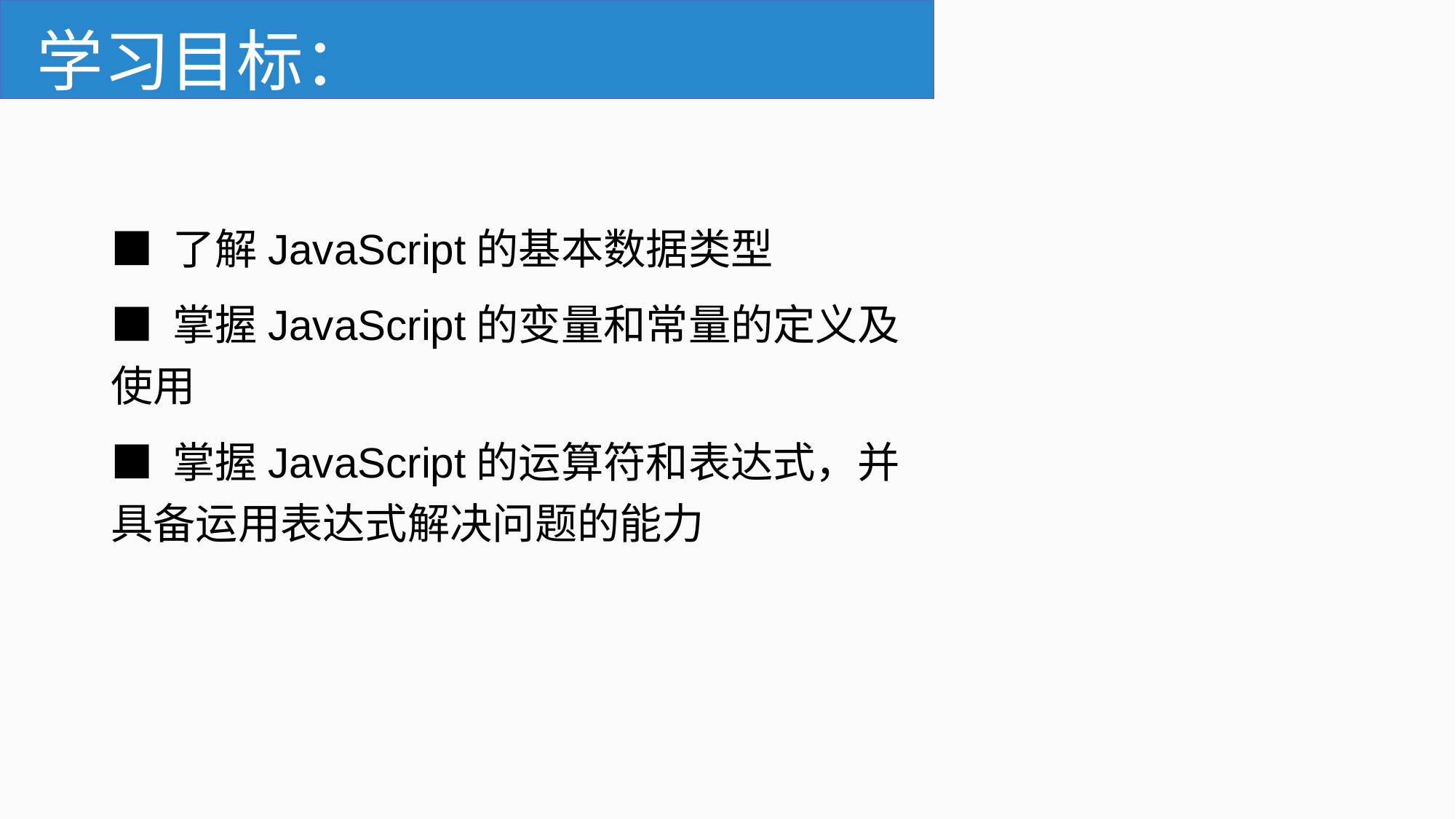

# 学习目标：

■ 了解JavaScript的基本数据类型
■ 掌握JavaScript的变量和常量的定义及
使用
■ 掌握JavaScript的运算符和表达式，并
具备运用表达式解决问题的能力